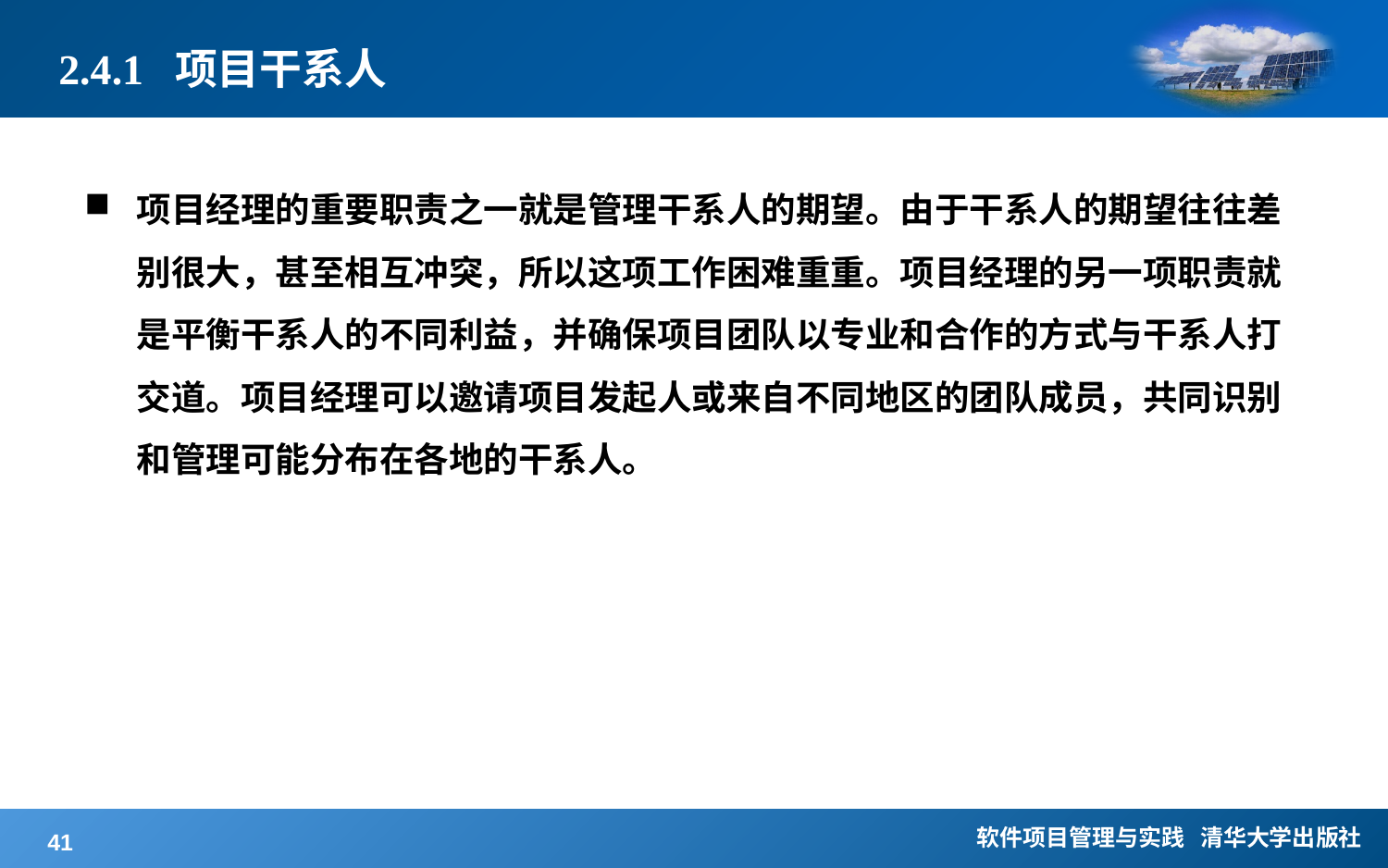

# 2.4.1  项目干系人
项目经理的重要职责之一就是管理干系人的期望。由于干系人的期望往往差别很大，甚至相互冲突，所以这项工作困难重重。项目经理的另一项职责就是平衡干系人的不同利益，并确保项目团队以专业和合作的方式与干系人打交道。项目经理可以邀请项目发起人或来自不同地区的团队成员，共同识别和管理可能分布在各地的干系人。